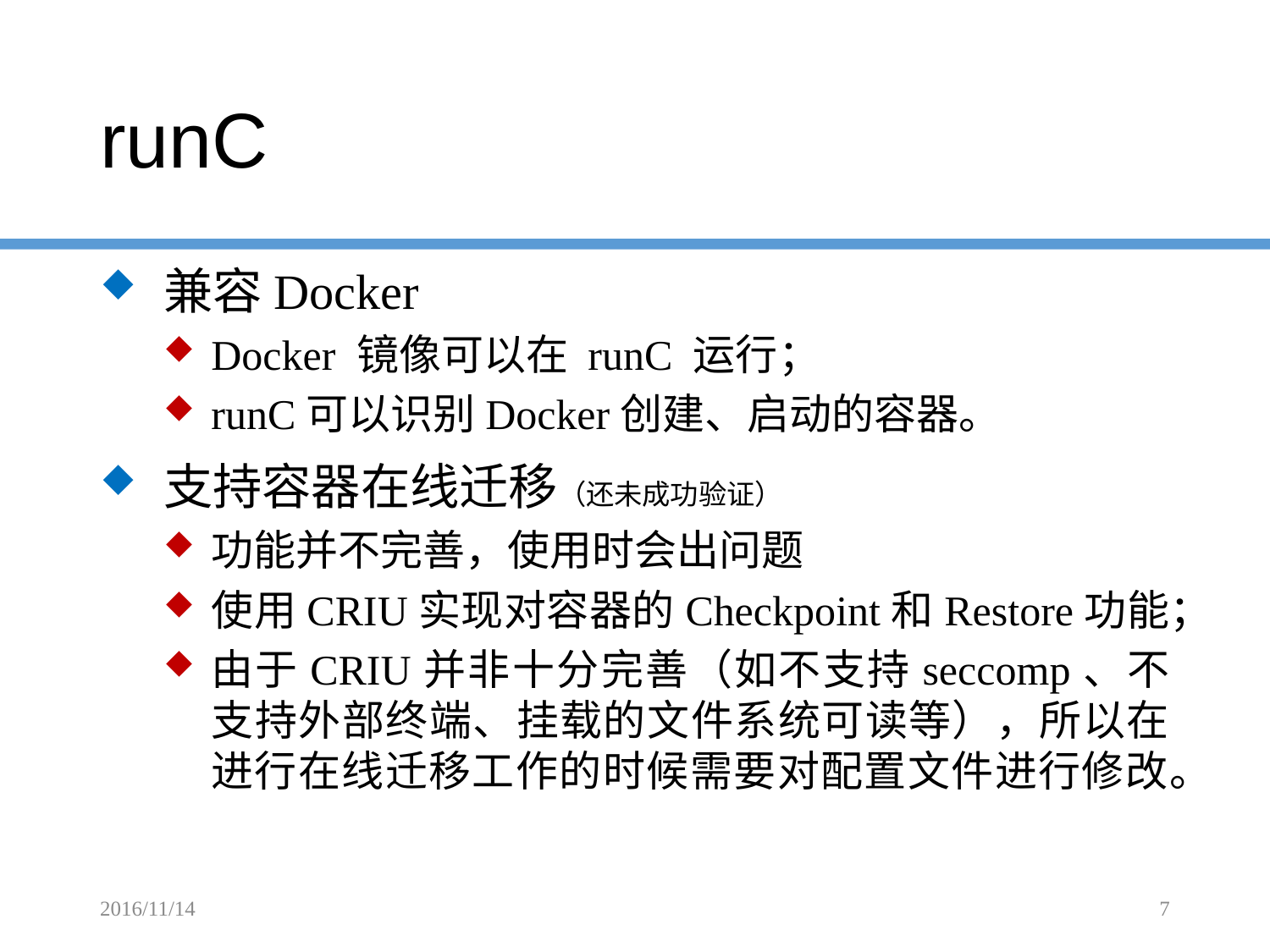

# runC
兼容Docker
Docker 镜像可以在 runC 运行；
runC可以识别Docker创建、启动的容器。
支持容器在线迁移（还未成功验证）
功能并不完善，使用时会出问题
使用CRIU实现对容器的Checkpoint和Restore功能；
由于CRIU并非十分完善（如不支持seccomp、不支持外部终端、挂载的文件系统可读等），所以在进行在线迁移工作的时候需要对配置文件进行修改。

2016/11/14
7